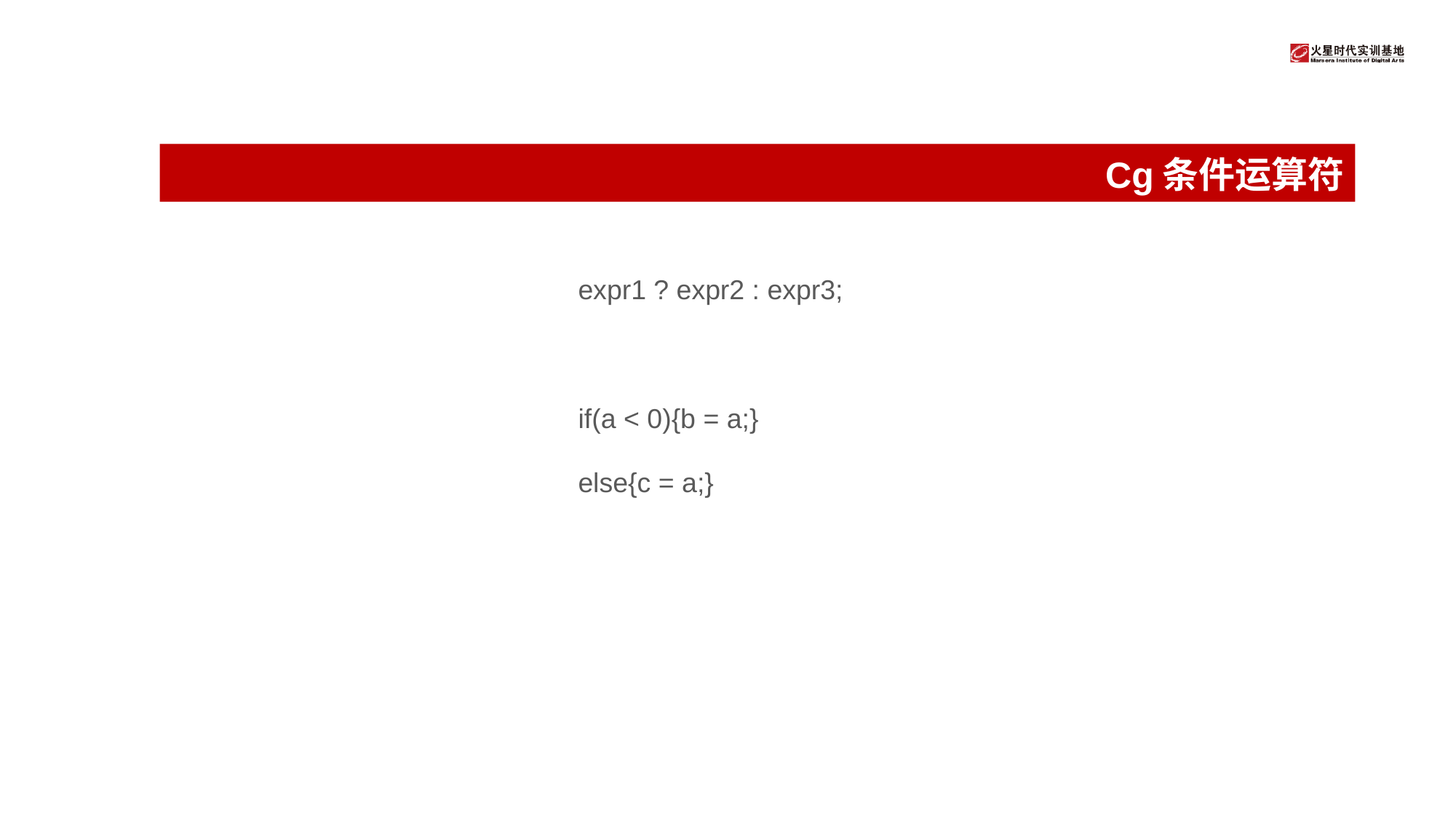

# Cg条件运算符
expr1 ? expr2 : expr3;

if(a < 0){b = a;}
else{c = a;}